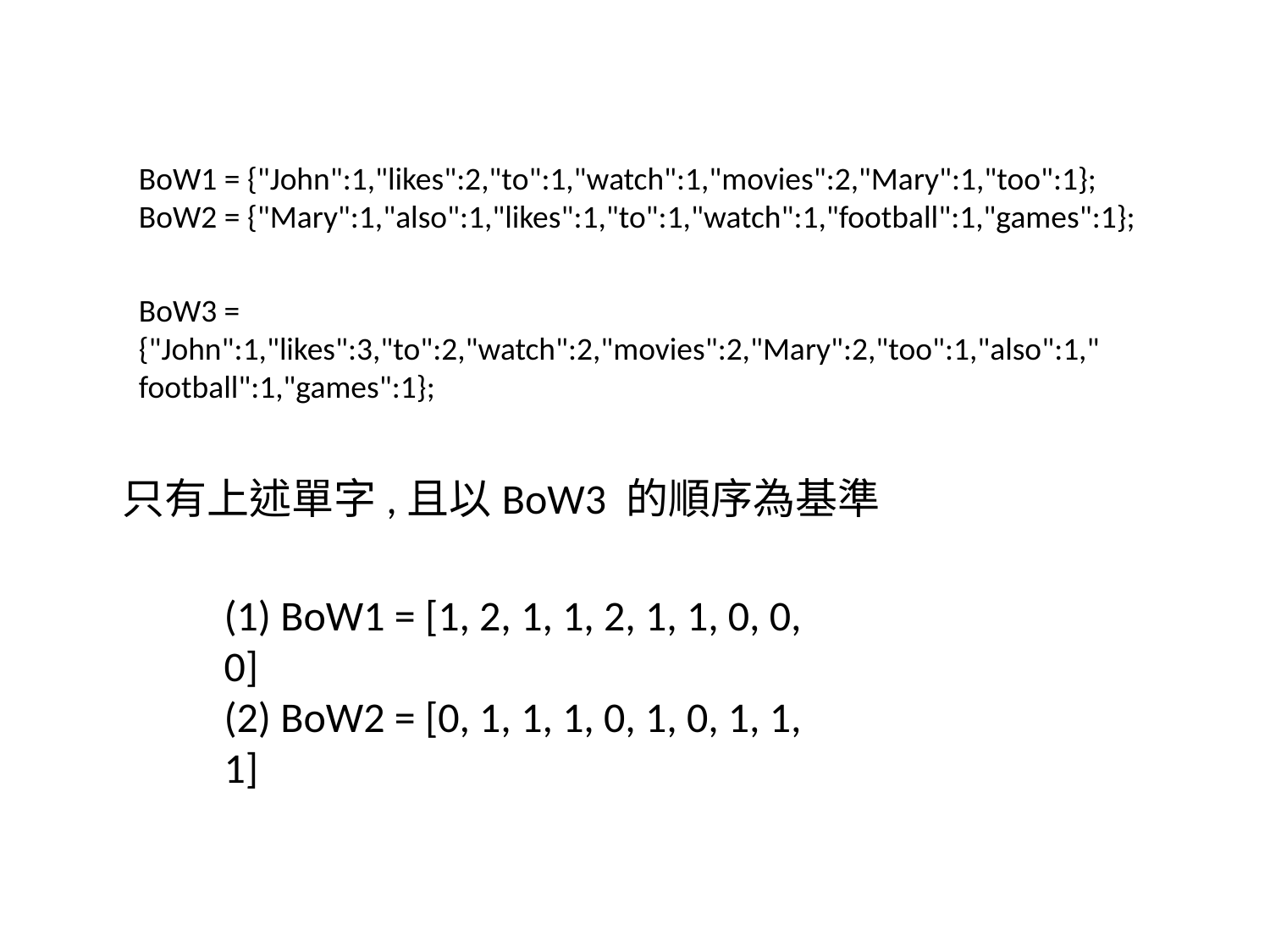

BoW1 = {"John":1,"likes":2,"to":1,"watch":1,"movies":2,"Mary":1,"too":1};
BoW2 = {"Mary":1,"also":1,"likes":1,"to":1,"watch":1,"football":1,"games":1};
BoW3 = {"John":1,"likes":3,"to":2,"watch":2,"movies":2,"Mary":2,"too":1,"also":1,"football":1,"games":1};
只有上述單字,且以BoW3 的順序為基準
(1) BoW1 = [1, 2, 1, 1, 2, 1, 1, 0, 0, 0]
(2) BoW2 = [0, 1, 1, 1, 0, 1, 0, 1, 1, 1]